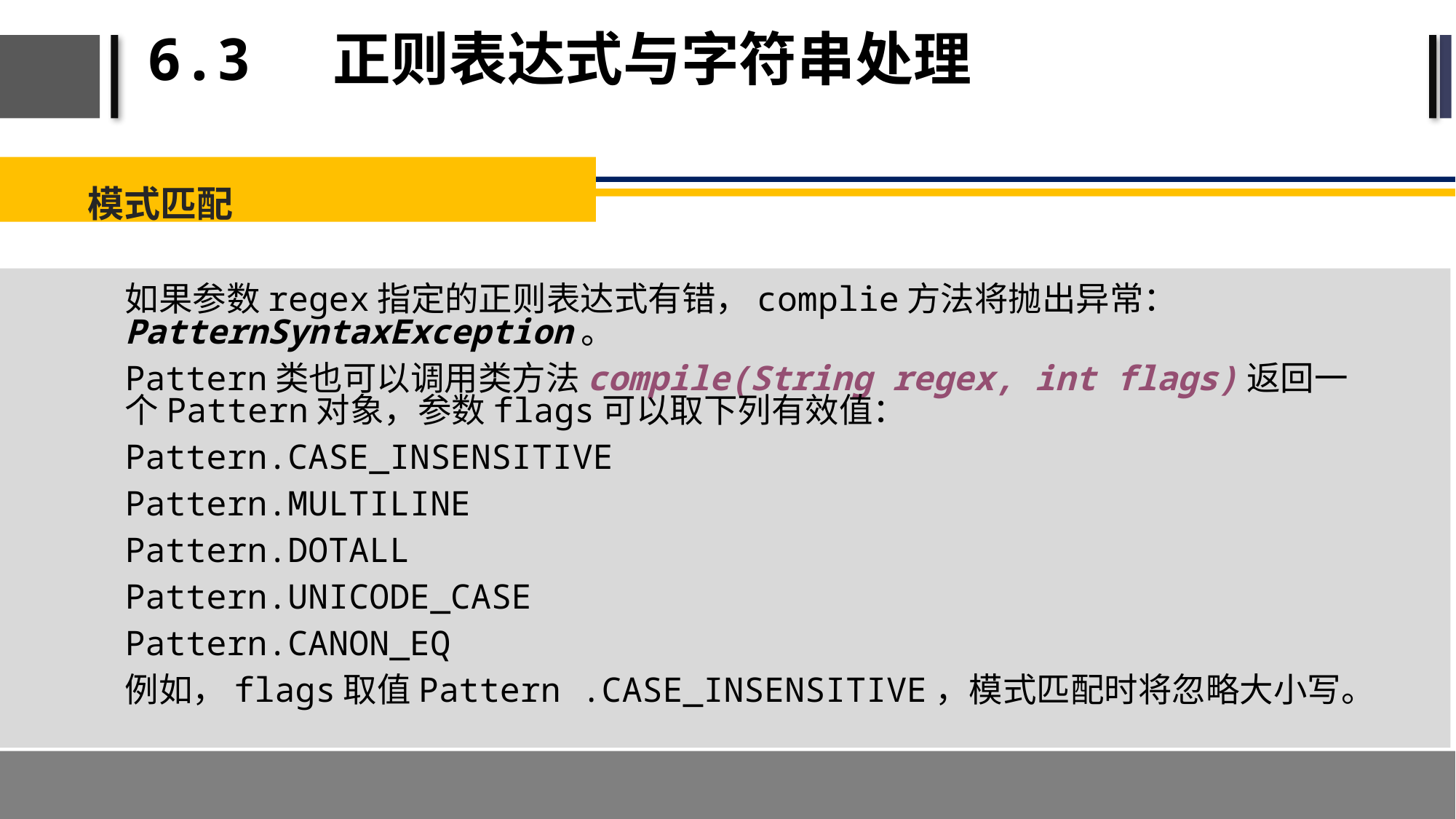

# 6.3  正则表达式与字符串处理
模式匹配

如果参数regex指定的正则表达式有错，complie方法将抛出异常：PatternSyntaxException。
Pattern类也可以调用类方法compile(String regex, int flags)返回一个Pattern对象，参数flags可以取下列有效值：
Pattern.CASE_INSENSITIVE
Pattern.MULTILINE
Pattern.DOTALL
Pattern.UNICODE_CASE
Pattern.CANON_EQ
例如，flags取值Pattern .CASE_INSENSITIVE，模式匹配时将忽略大小写。